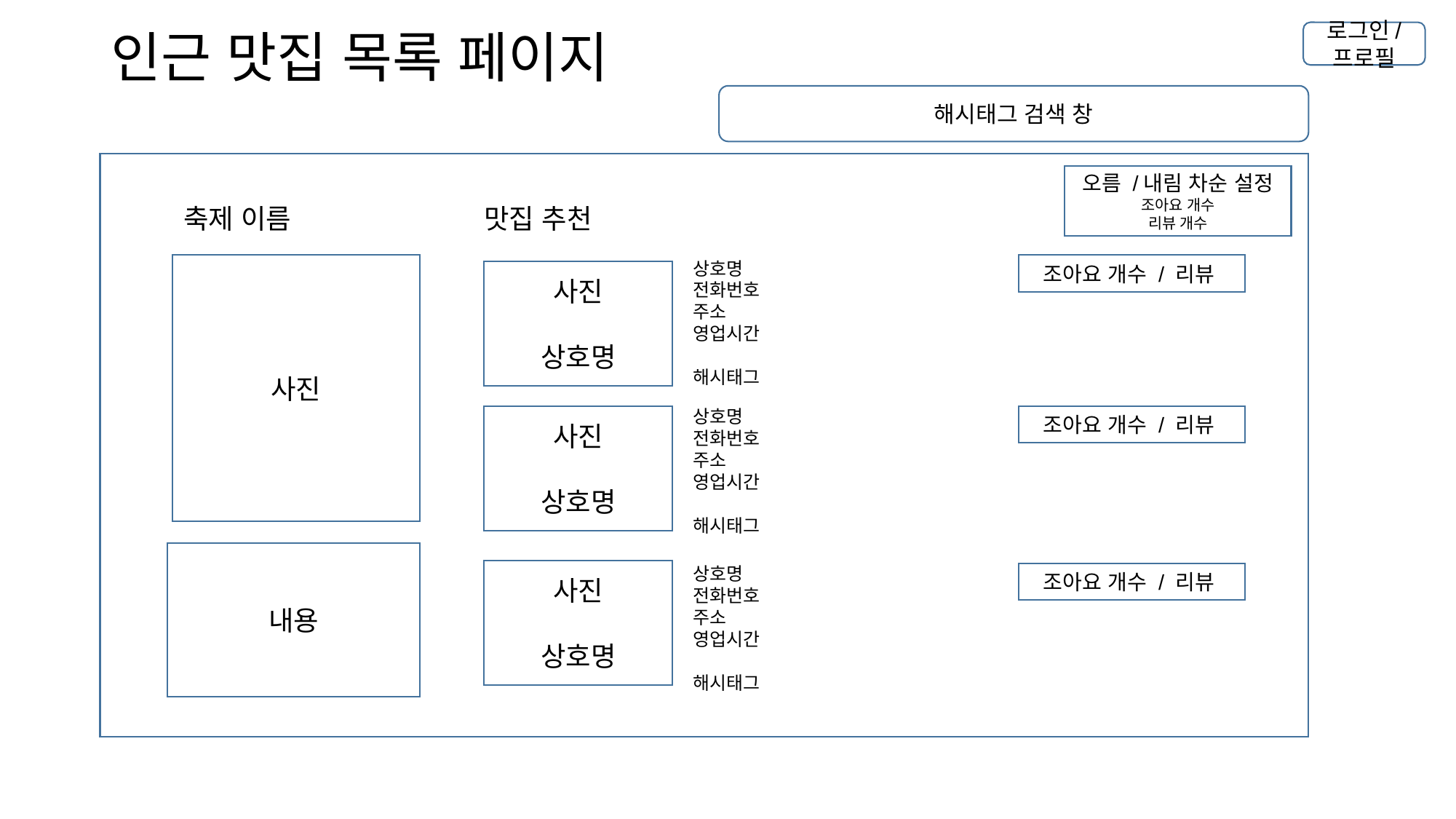

로그인/
프로필
# 인근 맛집 목록 페이지
해시태그 검색 창

오름 /내림 차순 설정
조아요 개수
리뷰 개수
축제 이름
맛집 추천
상호명
전화번호
주소
영업시간

해시태그
사진
조아요 개수 / 리뷰
사진

상호명
상호명
전화번호
주소
영업시간

해시태그
조아요 개수 / 리뷰
사진

상호명
내용
상호명
전화번호
주소
영업시간

해시태그
사진

상호명
조아요 개수 / 리뷰